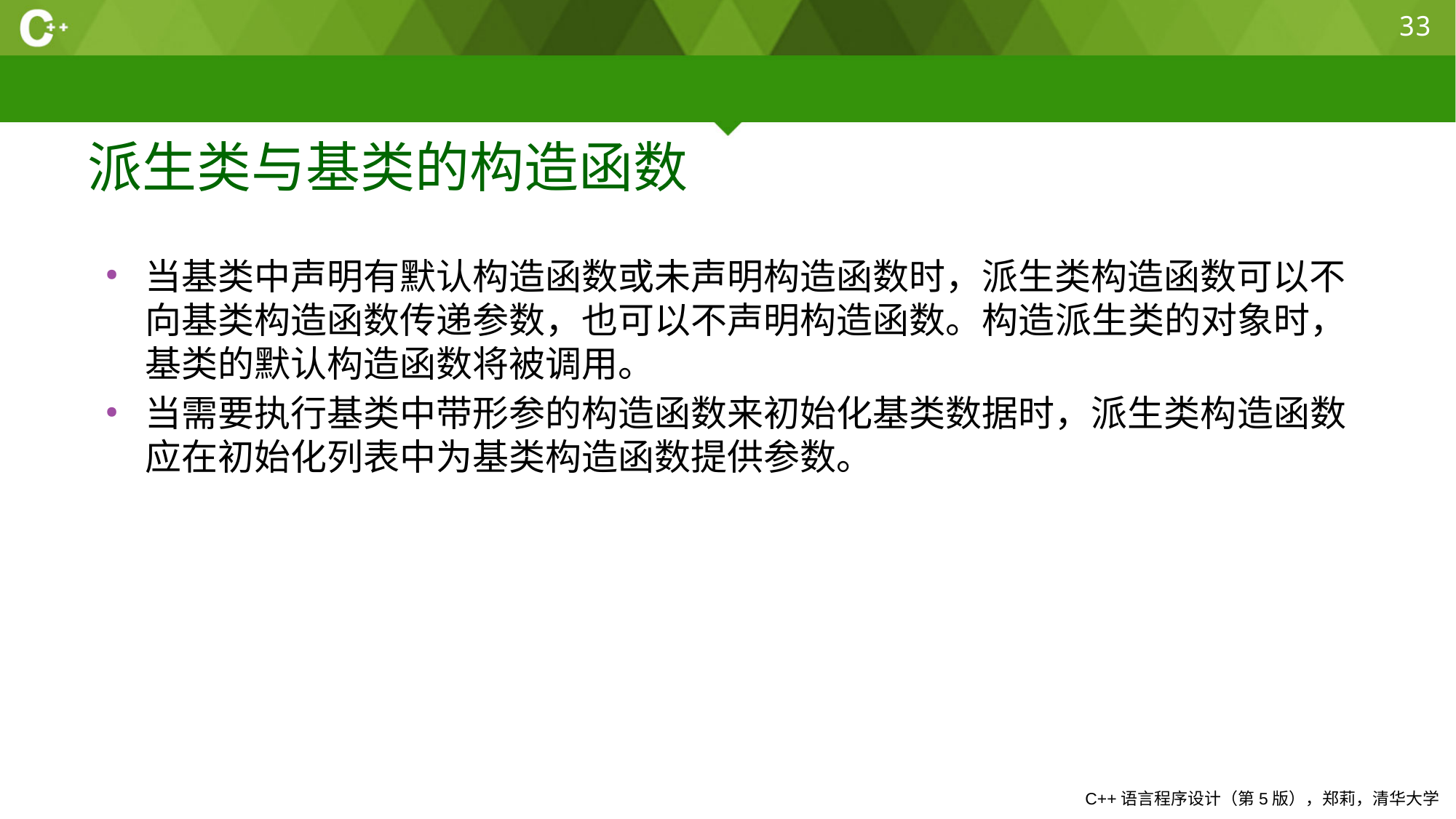

33
# 派生类与基类的构造函数
当基类中声明有默认构造函数或未声明构造函数时，派生类构造函数可以不向基类构造函数传递参数，也可以不声明构造函数。构造派生类的对象时，基类的默认构造函数将被调用。
当需要执行基类中带形参的构造函数来初始化基类数据时，派生类构造函数应在初始化列表中为基类构造函数提供参数。